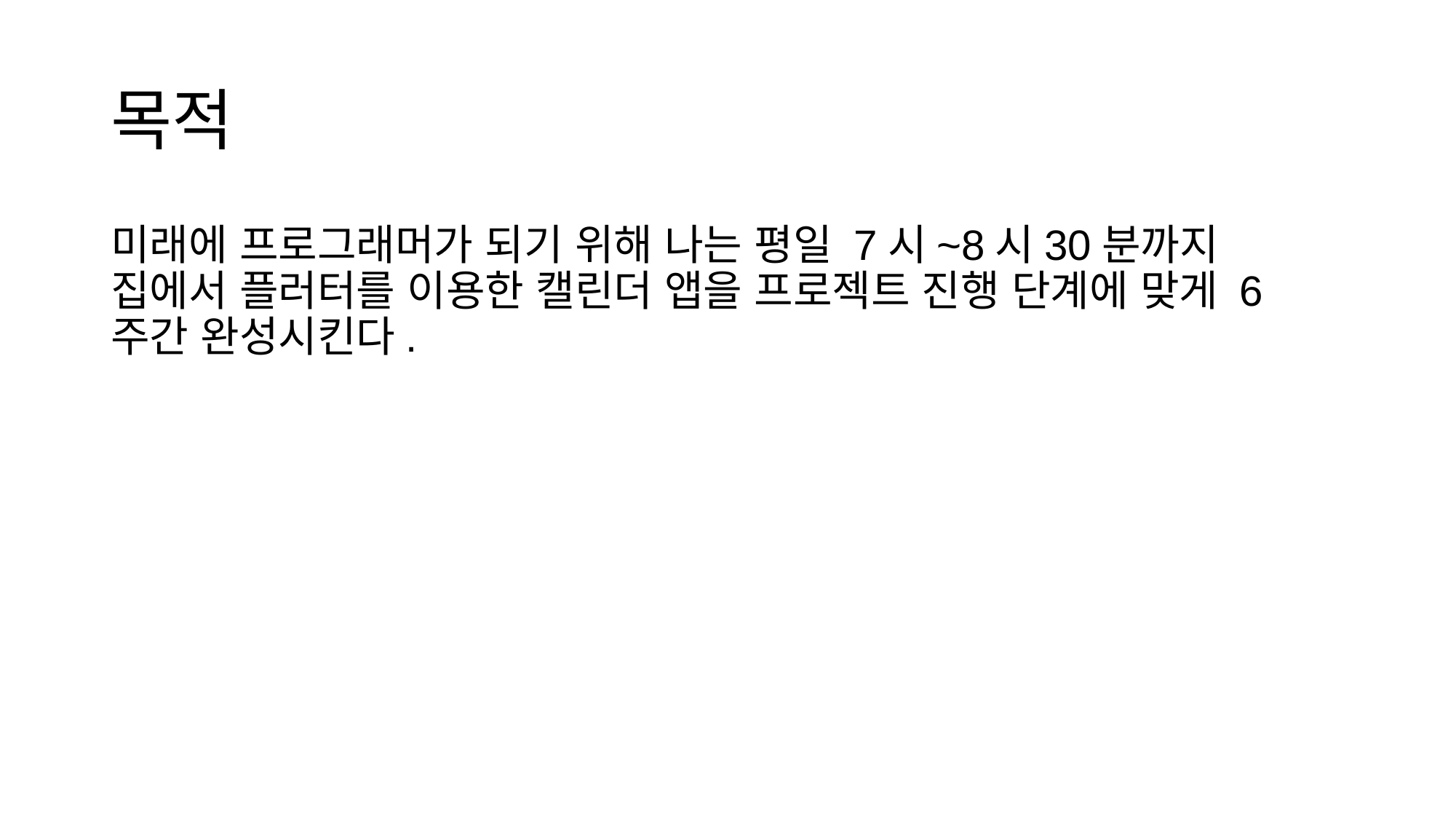

# 목적
미래에 프로그래머가 되기 위해 나는 평일 7시~8시30분까지 집에서 플러터를 이용한 캘린더 앱을 프로젝트 진행 단계에 맞게 6주간 완성시킨다.